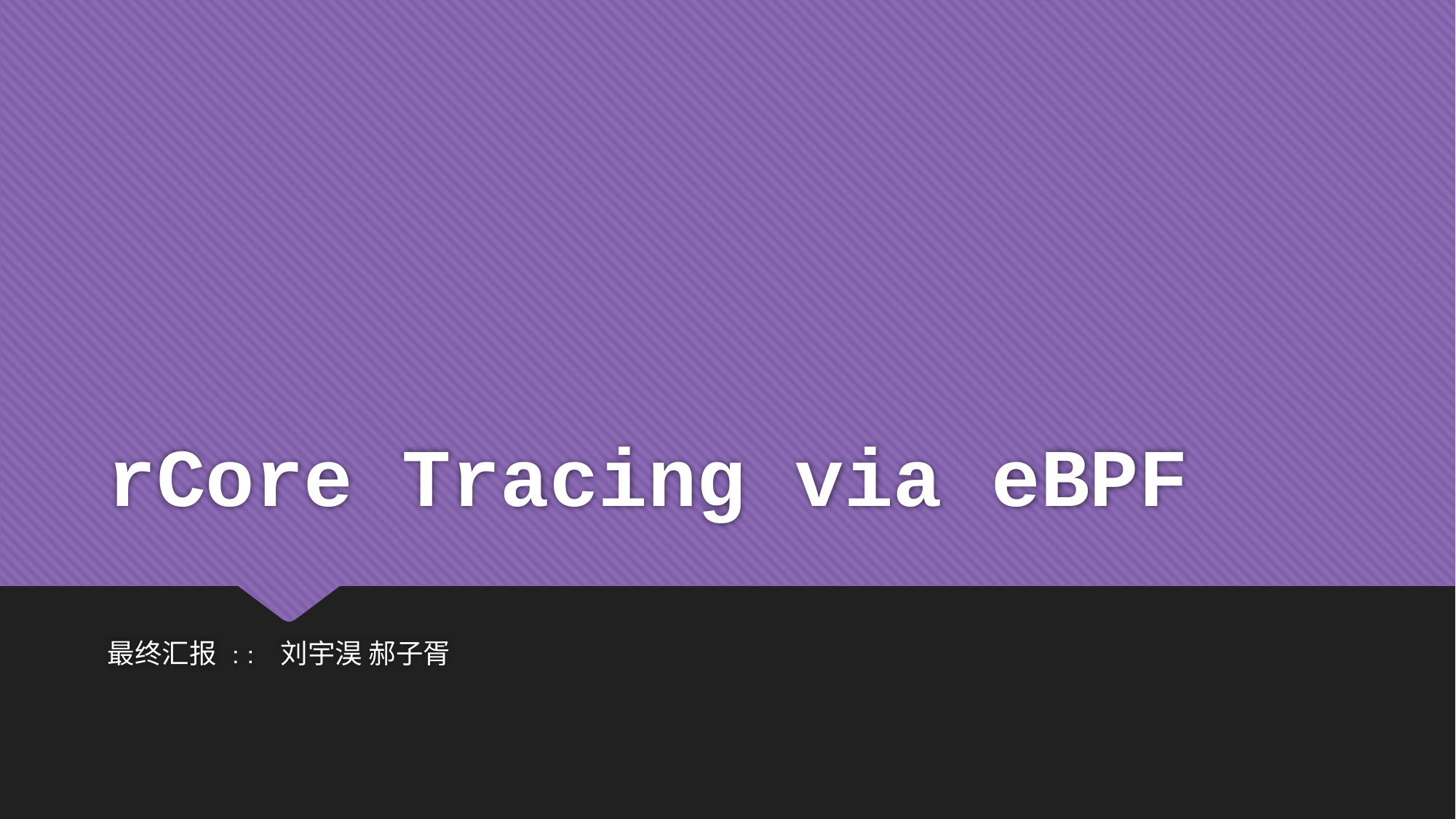

# rCore Tracing via eBPF
最终汇报 :: 刘宇淏 郝子胥